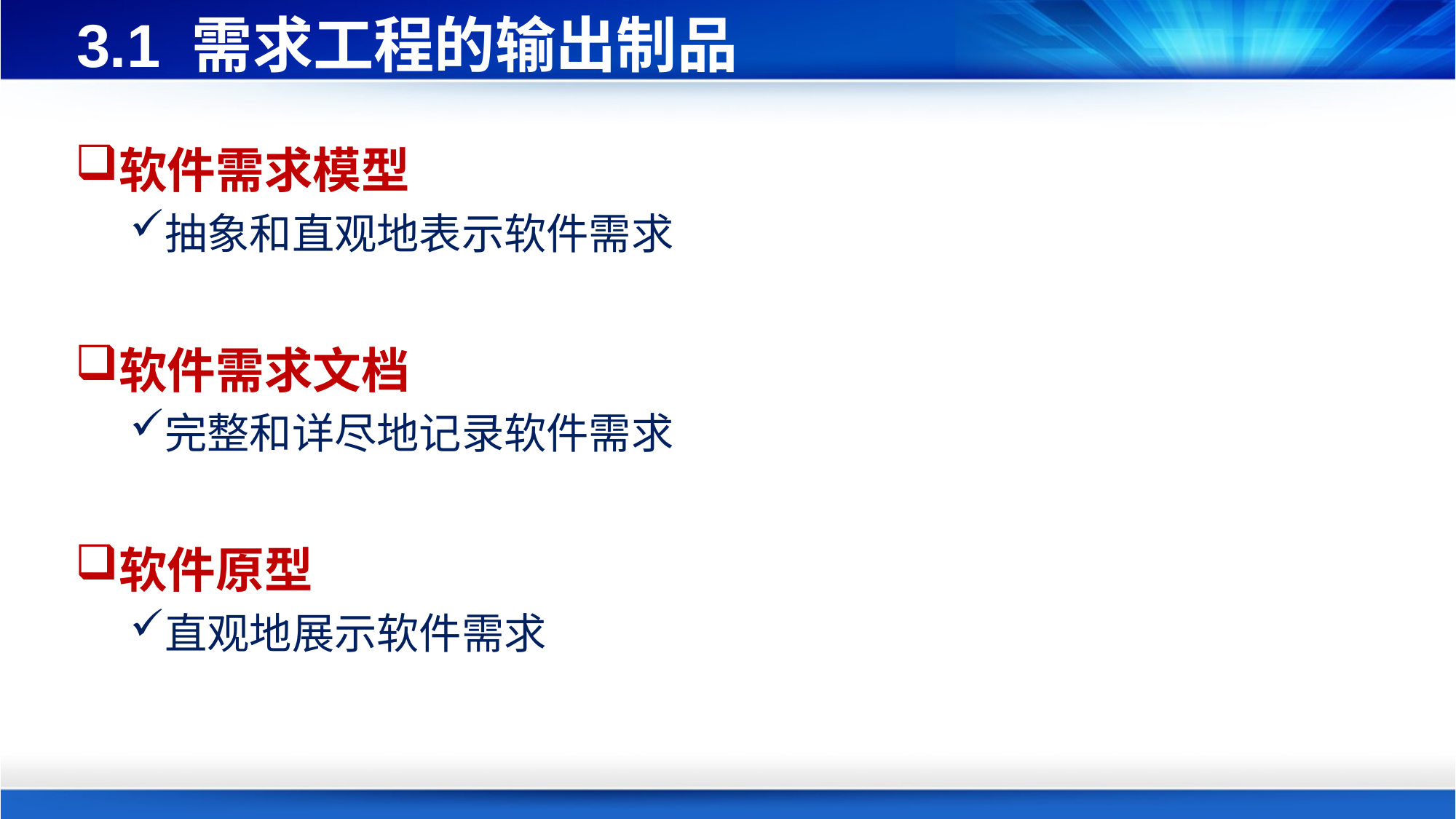

# 3.1 需求工程的输出制品
软件需求模型
抽象和直观地表示软件需求

软件需求文档
完整和详尽地记录软件需求

软件原型
直观地展示软件需求